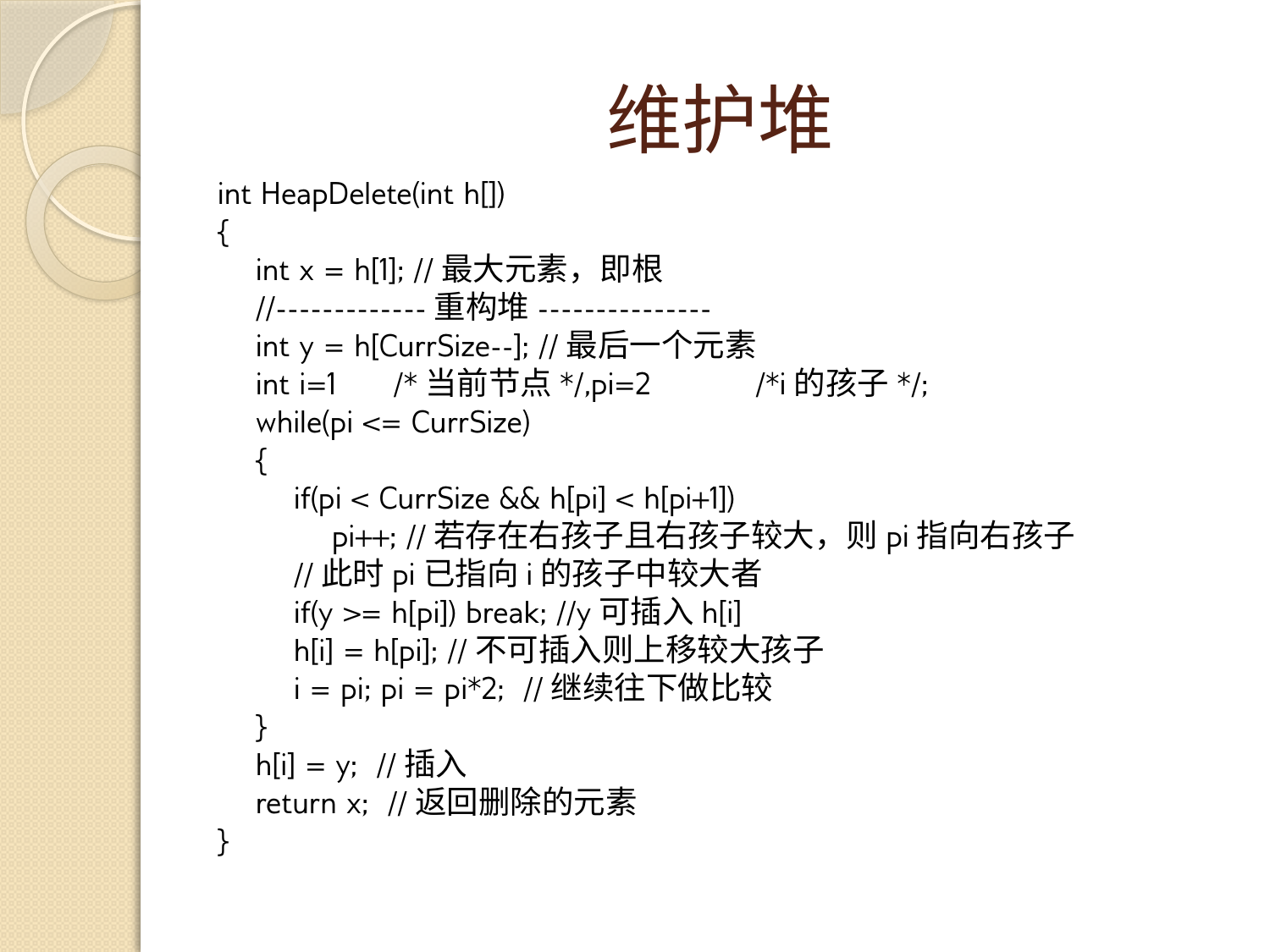

# 维护堆
int HeapDelete(int h[])
{
    int x = h[1]; //最大元素，即根
    //-------------重构堆---------------
    int y = h[CurrSize--]; //最后一个元素
    int i=1      /*当前节点*/,pi=2           /*i的孩子*/;
    while(pi <= CurrSize)
    {
        if(pi < CurrSize && h[pi] < h[pi+1])
            pi++; //若存在右孩子且右孩子较大，则pi指向右孩子
        //此时pi已指向i的孩子中较大者
        if(y >= h[pi]) break; //y可插入h[i]
        h[i] = h[pi]; //不可插入则上移较大孩子
        i = pi; pi = pi*2;  //继续往下做比较
    }
    h[i] = y;  //插入
    return x;  //返回删除的元素
}